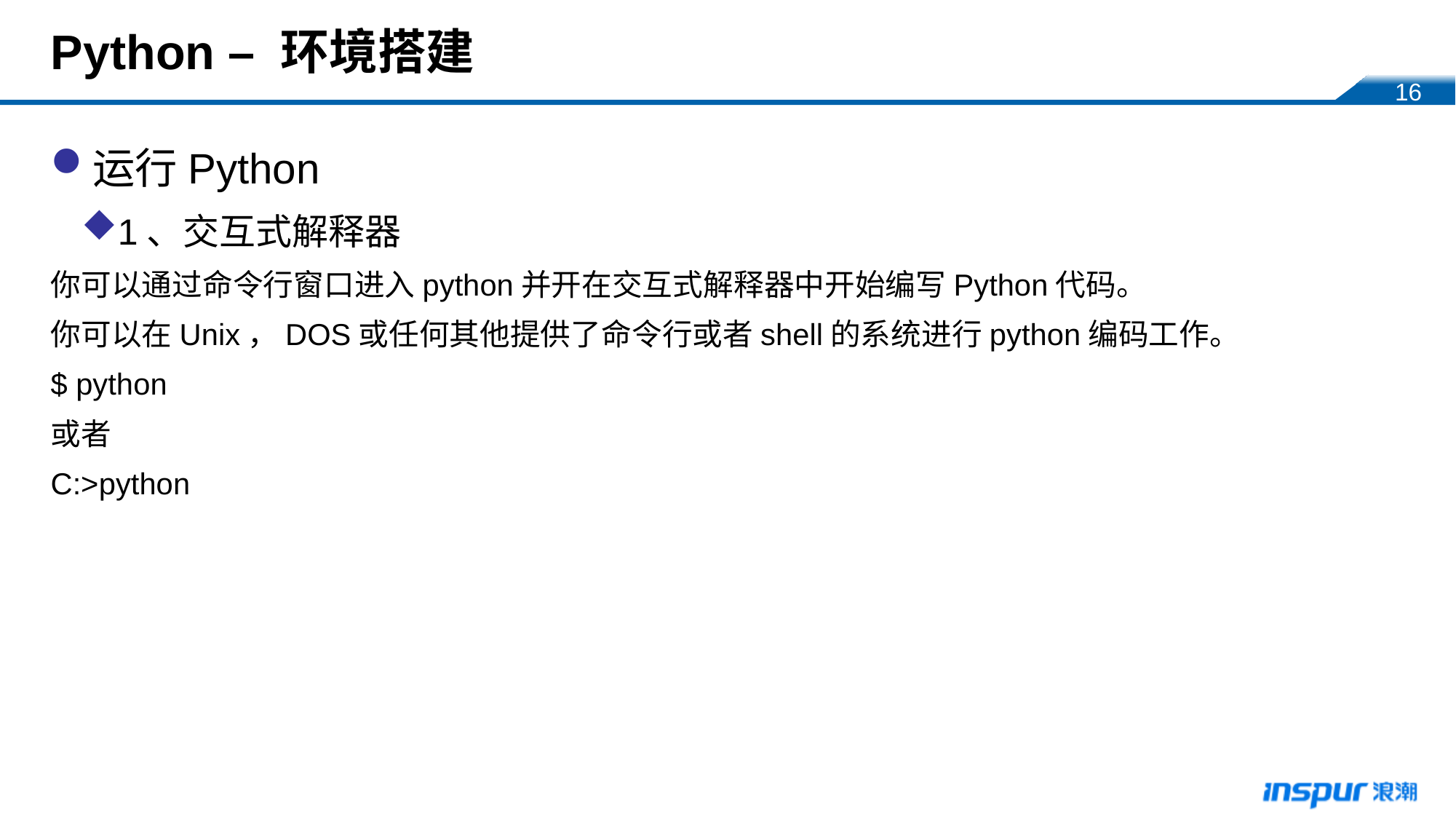

# Python – 环境搭建
运行Python
1、交互式解释器
你可以通过命令行窗口进入python并开在交互式解释器中开始编写Python代码。
你可以在Unix，DOS或任何其他提供了命令行或者shell的系统进行python编码工作。
$ python
或者
C:>python